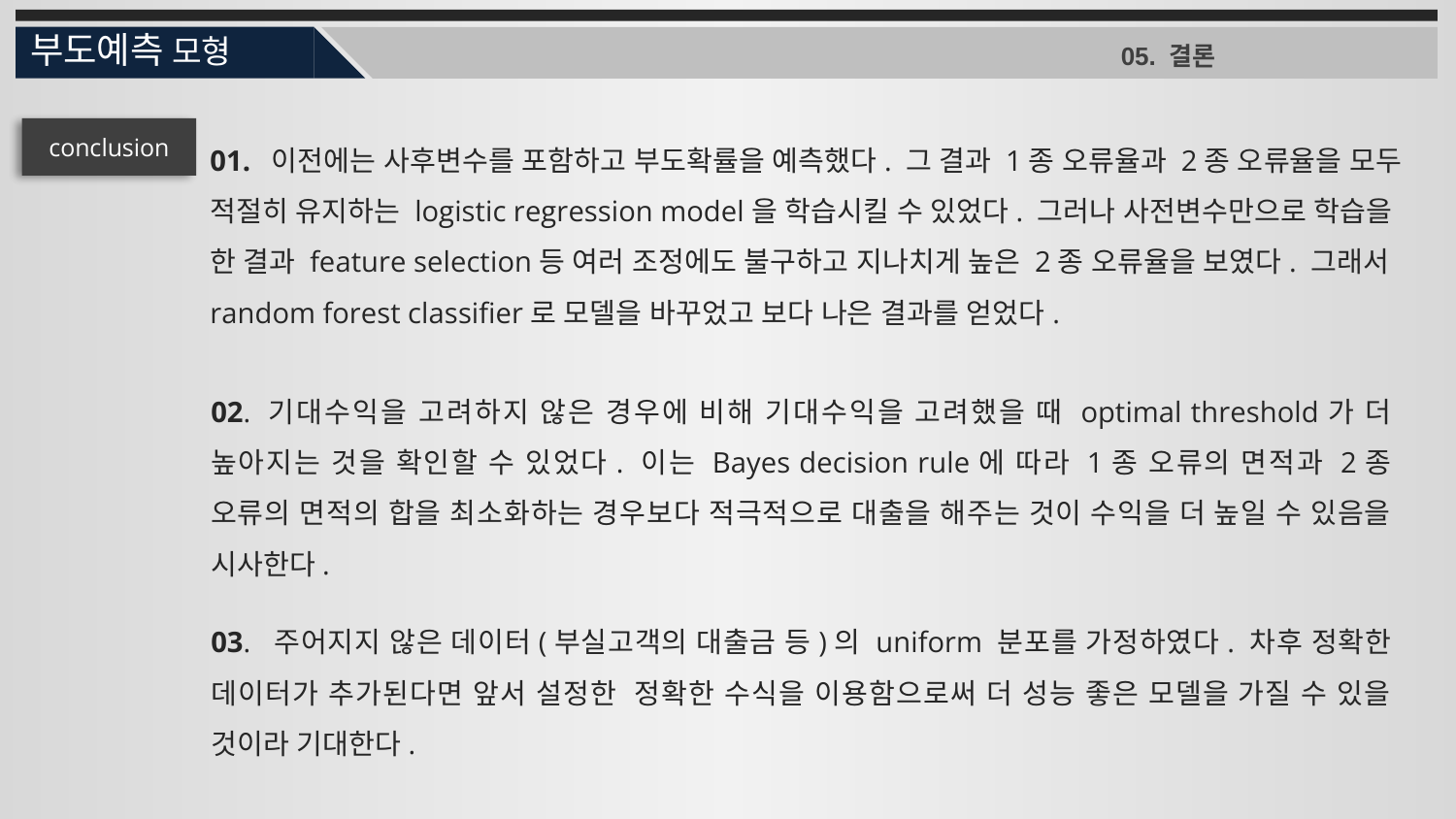

부도예측 모형

05. 결론
conclusion
01.  이전에는 사후변수를 포함하고 부도확률을 예측했다. 그 결과 1종 오류율과 2종 오류율을 모두 적절히 유지하는 logistic regression model을 학습시킬 수 있었다. 그러나 사전변수만으로 학습을 한 결과 feature selection등 여러 조정에도 불구하고 지나치게 높은 2종 오류율을 보였다. 그래서 random forest classifier로 모델을 바꾸었고 보다 나은 결과를 얻었다.
02. 기대수익을 고려하지 않은 경우에 비해 기대수익을 고려했을 때 optimal threshold가 더 높아지는 것을 확인할 수 있었다. 이는 Bayes decision rule에 따라 1종 오류의 면적과 2종 오류의 면적의 합을 최소화하는 경우보다 적극적으로 대출을 해주는 것이 수익을 더 높일 수 있음을 시사한다.
03.  주어지지 않은 데이터(부실고객의 대출금 등)의 uniform 분포를 가정하였다. 차후 정확한 데이터가 추가된다면 앞서 설정한  정확한 수식을 이용함으로써 더 성능 좋은 모델을 가질 수 있을 것이라 기대한다.